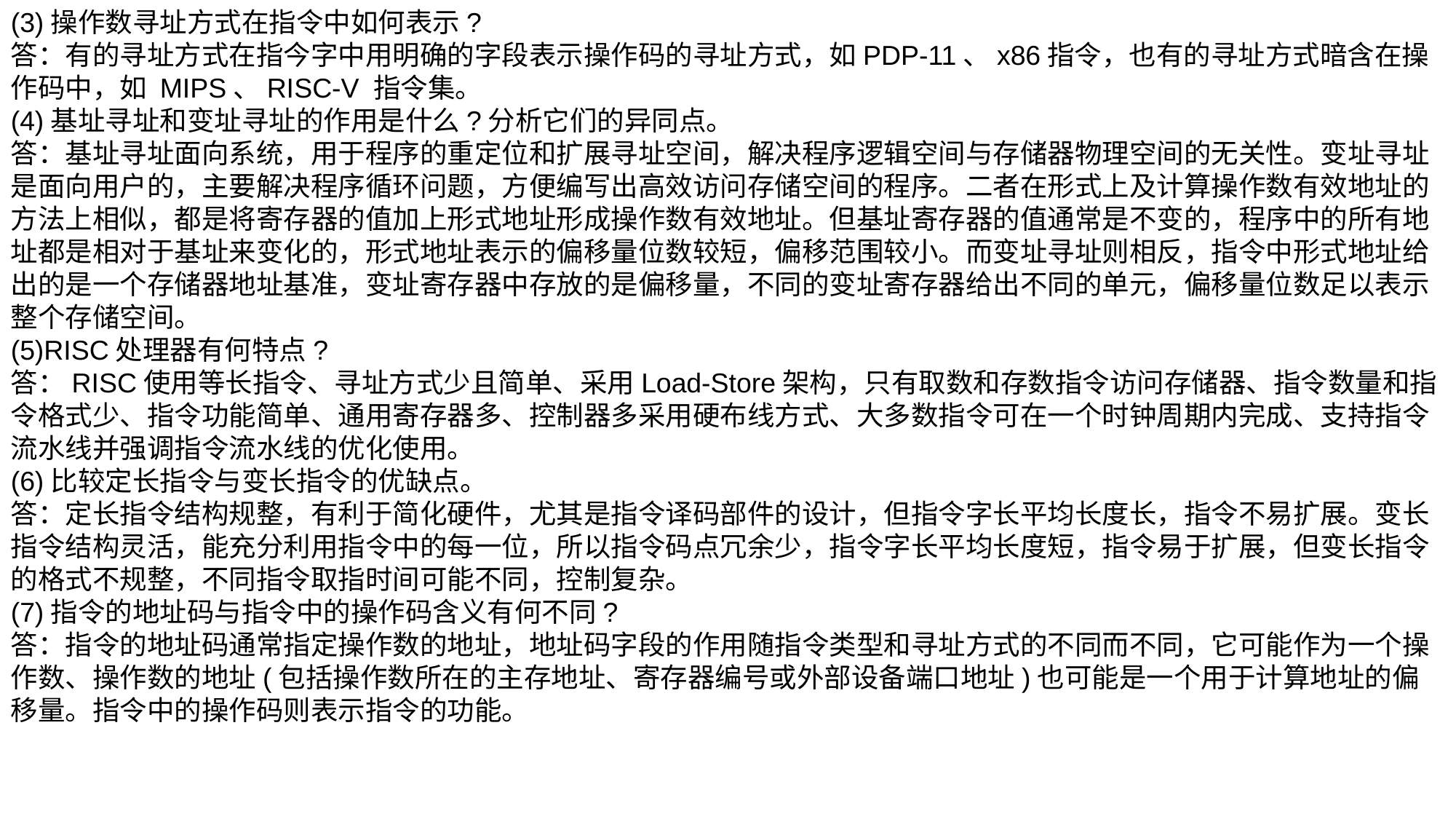

(3)操作数寻址方式在指令中如何表示?
答：有的寻址方式在指今字中用明确的字段表示操作码的寻址方式，如PDP-11、x86指令，也有的寻址方式暗含在操作码中，如 MIPS、RISC-V 指令集。
(4)基址寻址和变址寻址的作用是什么?分析它们的异同点。
答：基址寻址面向系统，用于程序的重定位和扩展寻址空间，解决程序逻辑空间与存储器物理空间的无关性。变址寻址是面向用户的，主要解决程序循环问题，方便编写出高效访问存储空间的程序。二者在形式上及计算操作数有效地址的方法上相似，都是将寄存器的值加上形式地址形成操作数有效地址。但基址寄存器的值通常是不变的，程序中的所有地址都是相对于基址来变化的，形式地址表示的偏移量位数较短，偏移范围较小。而变址寻址则相反，指令中形式地址给出的是一个存储器地址基准，变址寄存器中存放的是偏移量，不同的变址寄存器给出不同的单元，偏移量位数足以表示整个存储空间。
(5)RISC处理器有何特点?
答：RISC使用等长指令、寻址方式少且简单、采用Load-Store架构，只有取数和存数指令访问存储器、指令数量和指令格式少、指令功能简单、通用寄存器多、控制器多采用硬布线方式、大多数指令可在一个时钟周期内完成、支持指令流水线并强调指令流水线的优化使用。
(6)比较定长指令与变长指令的优缺点。
答：定长指令结构规整，有利于简化硬件，尤其是指令译码部件的设计，但指令字长平均长度长，指令不易扩展。变长指令结构灵活，能充分利用指令中的每一位，所以指令码点冗余少，指令字长平均长度短，指令易于扩展，但变长指令的格式不规整，不同指令取指时间可能不同，控制复杂。
(7)指令的地址码与指令中的操作码含义有何不同?
答：指令的地址码通常指定操作数的地址，地址码字段的作用随指令类型和寻址方式的不同而不同，它可能作为一个操作数、操作数的地址(包括操作数所在的主存地址、寄存器编号或外部设备端口地址)也可能是一个用于计算地址的偏移量。指令中的操作码则表示指令的功能。